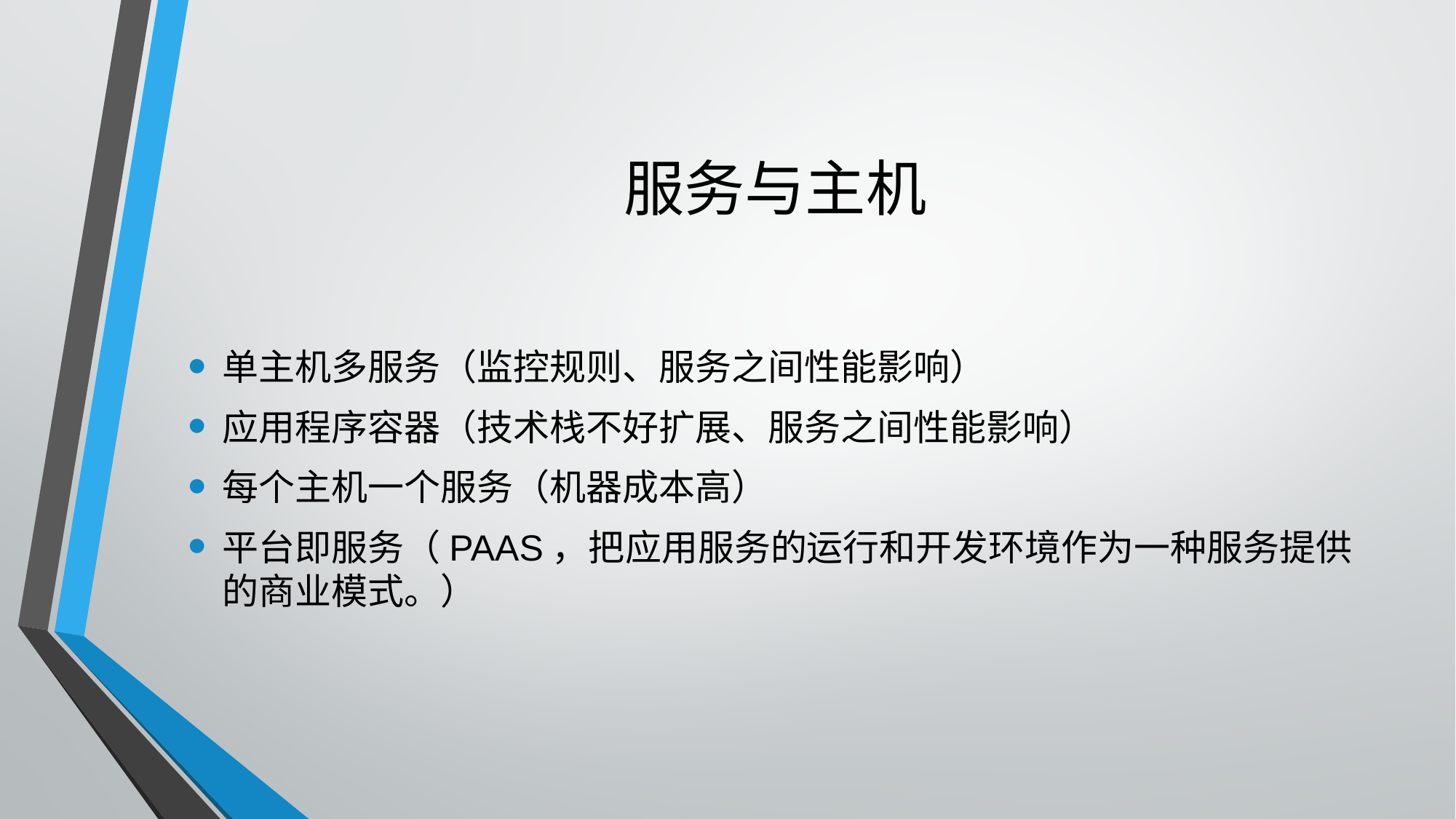

# 服务与主机
单主机多服务（监控规则、服务之间性能影响）
应用程序容器（技术栈不好扩展、服务之间性能影响）
每个主机一个服务（机器成本高）
平台即服务（PAAS，把应用服务的运行和开发环境作为一种服务提供的商业模式。）